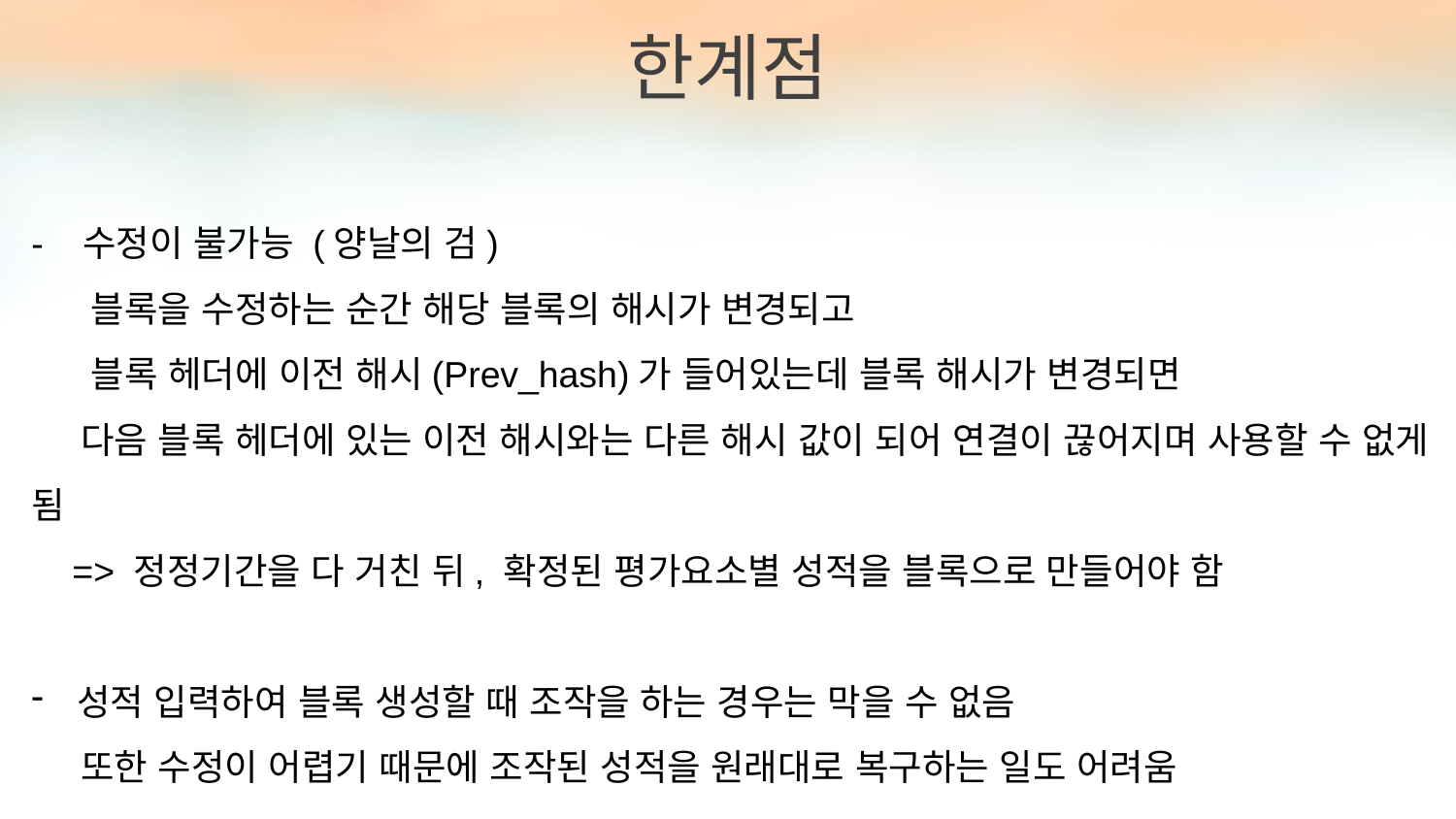

한계점
-   수정이 불가능 (양날의 검)
     블록을 수정하는 순간 해당 블록의 해시가 변경되고
     블록 헤더에 이전 해시(Prev_hash)가 들어있는데 블록 해시가 변경되면
    다음 블록 헤더에 있는 이전 해시와는 다른 해시 값이 되어 연결이 끊어지며 사용할 수 없게 됨
    => 정정기간을 다 거친 뒤, 확정된 평가요소별 성적을 블록으로 만들어야 함

성적 입력하여 블록 생성할 때 조작을 하는 경우는 막을 수 없음
    또한 수정이 어렵기 때문에 조작된 성적을 원래대로 복구하는 일도 어려움